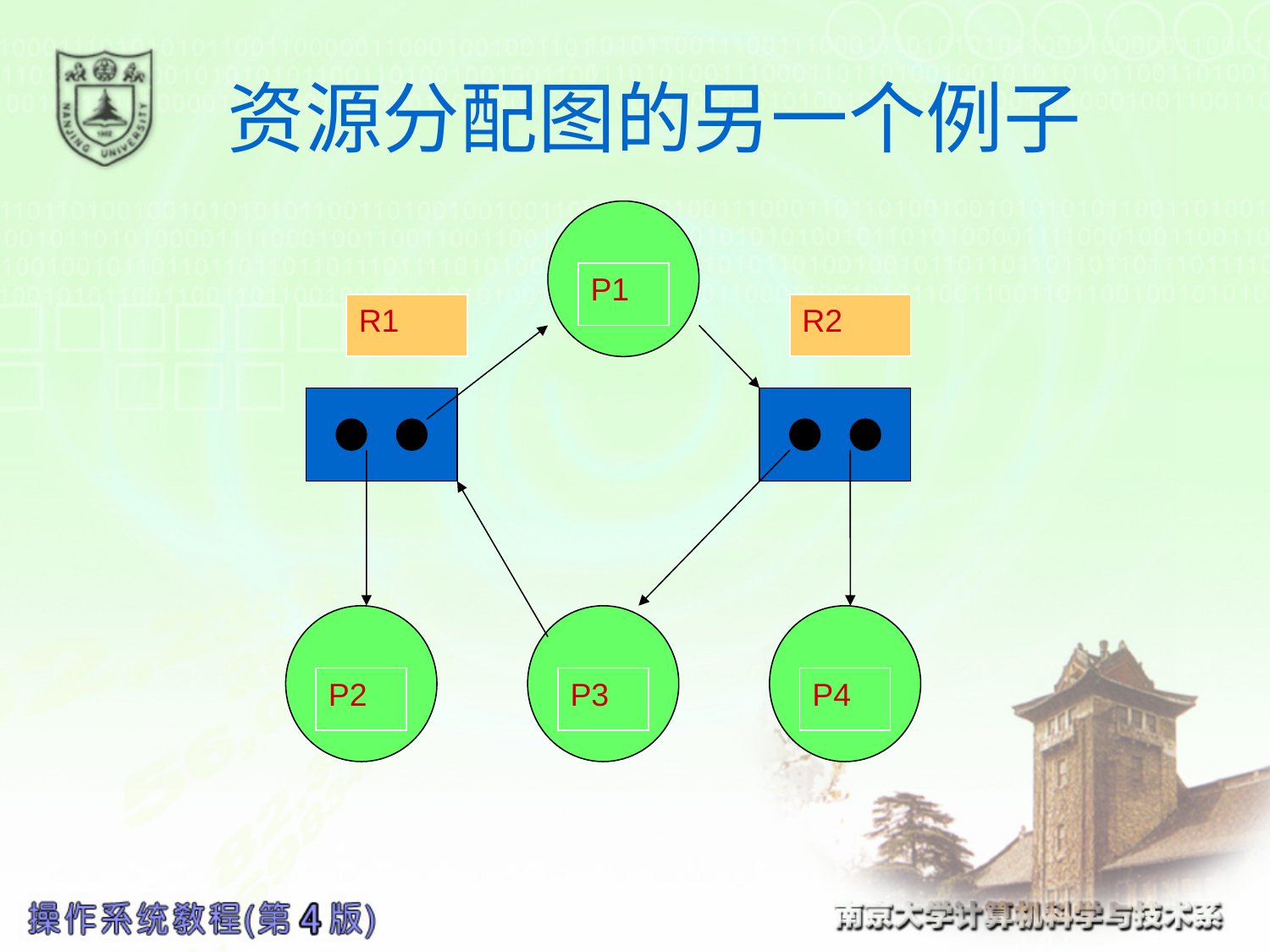

资源分配图的另一个例子

# 资源分配图的另一个例子

P1
R1
R2

P2

P3

P4